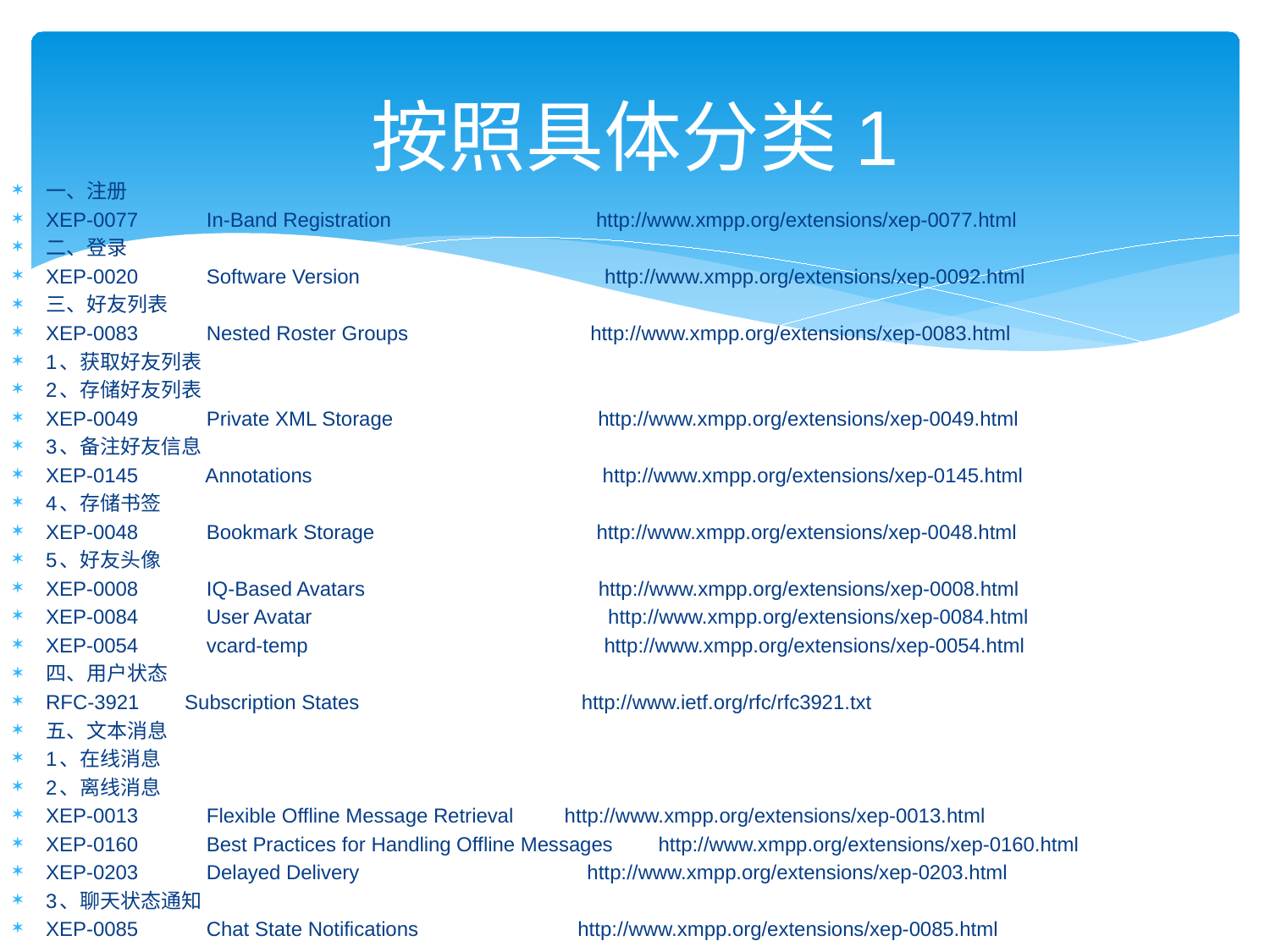

# 按照具体分类1
一、注册
XEP-0077            In-Band Registration                                    http://www.xmpp.org/extensions/xep-0077.html
二、登录
XEP-0020            Software Version                                           http://www.xmpp.org/extensions/xep-0092.html
三、好友列表
XEP-0083            Nested Roster Groups                                http://www.xmpp.org/extensions/xep-0083.html
1、获取好友列表
2、存储好友列表
XEP-0049            Private XML Storage                                    http://www.xmpp.org/extensions/xep-0049.html
3、备注好友信息
XEP-0145            Annotations                                                   http://www.xmpp.org/extensions/xep-0145.html
4、存储书签
XEP-0048            Bookmark Storage                                       http://www.xmpp.org/extensions/xep-0048.html
5、好友头像
XEP-0008            IQ-Based Avatars                                         http://www.xmpp.org/extensions/xep-0008.html
XEP-0084            User Avatar                                                    http://www.xmpp.org/extensions/xep-0084.html
XEP-0054            vcard-temp                                                    http://www.xmpp.org/extensions/xep-0054.html
四、用户状态
RFC-3921        Subscription States                                       http://www.ietf.org/rfc/rfc3921.txt
五、文本消息
1、在线消息
2、离线消息
XEP-0013            Flexible Offline Message Retrieval         http://www.xmpp.org/extensions/xep-0013.html
XEP-0160            Best Practices for Handling Offline Messages        http://www.xmpp.org/extensions/xep-0160.html
XEP-0203            Delayed Delivery                                        http://www.xmpp.org/extensions/xep-0203.html
3、聊天状态通知
XEP-0085            Chat State Notifications                            http://www.xmpp.org/extensions/xep-0085.html